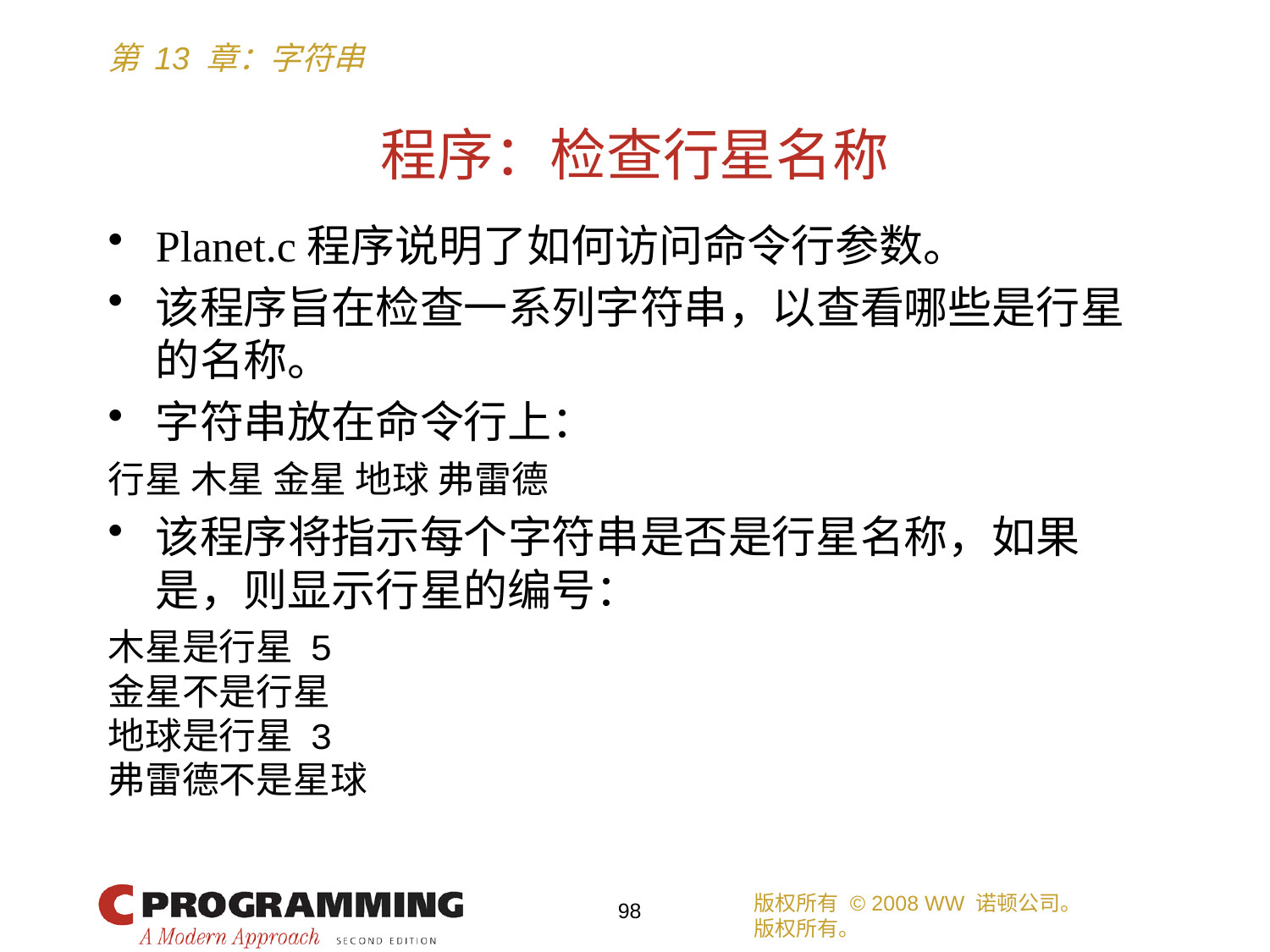

# 程序：检查行星名称
Planet.c程序说明了如何访问命令行参数。
该程序旨在检查一系列字符串，以查看哪些是行星的名称。
字符串放在命令行上：
行星 木星 金星 地球 弗雷德
该程序将指示每个字符串是否是行星名称，如果是，则显示行星的编号：
木星是行星 5
金星不是行星
地球是行星 3
弗雷德不是星球
版权所有 © 2008 WW 诺顿公司。
版权所有。
98